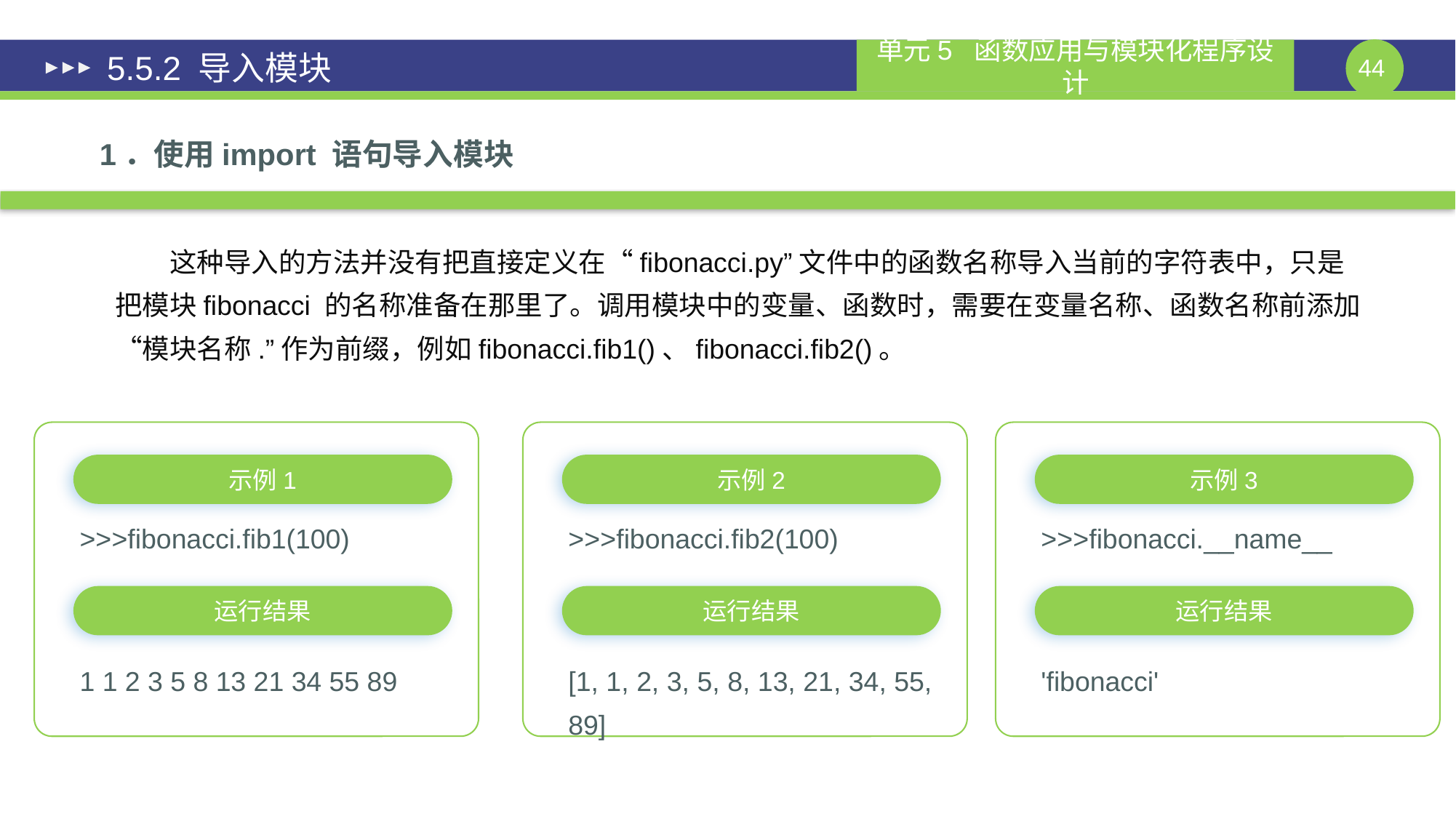

# 5.5.2 导入模块
1．使用import 语句导入模块

这种导入的方法并没有把直接定义在“fibonacci.py”文件中的函数名称导入当前的字符表中，只是把模块fibonacci 的名称准备在那里了。调用模块中的变量、函数时，需要在变量名称、函数名称前添加“模块名称.”作为前缀，例如fibonacci.fib1()、fibonacci.fib2()。

示例1
示例2
示例3
>>>fibonacci.fib1(100)
>>>fibonacci.fib2(100)
>>>fibonacci.__name__
运行结果
运行结果
运行结果
1 1 2 3 5 8 13 21 34 55 89
[1, 1, 2, 3, 5, 8, 13, 21, 34, 55, 89]
'fibonacci'